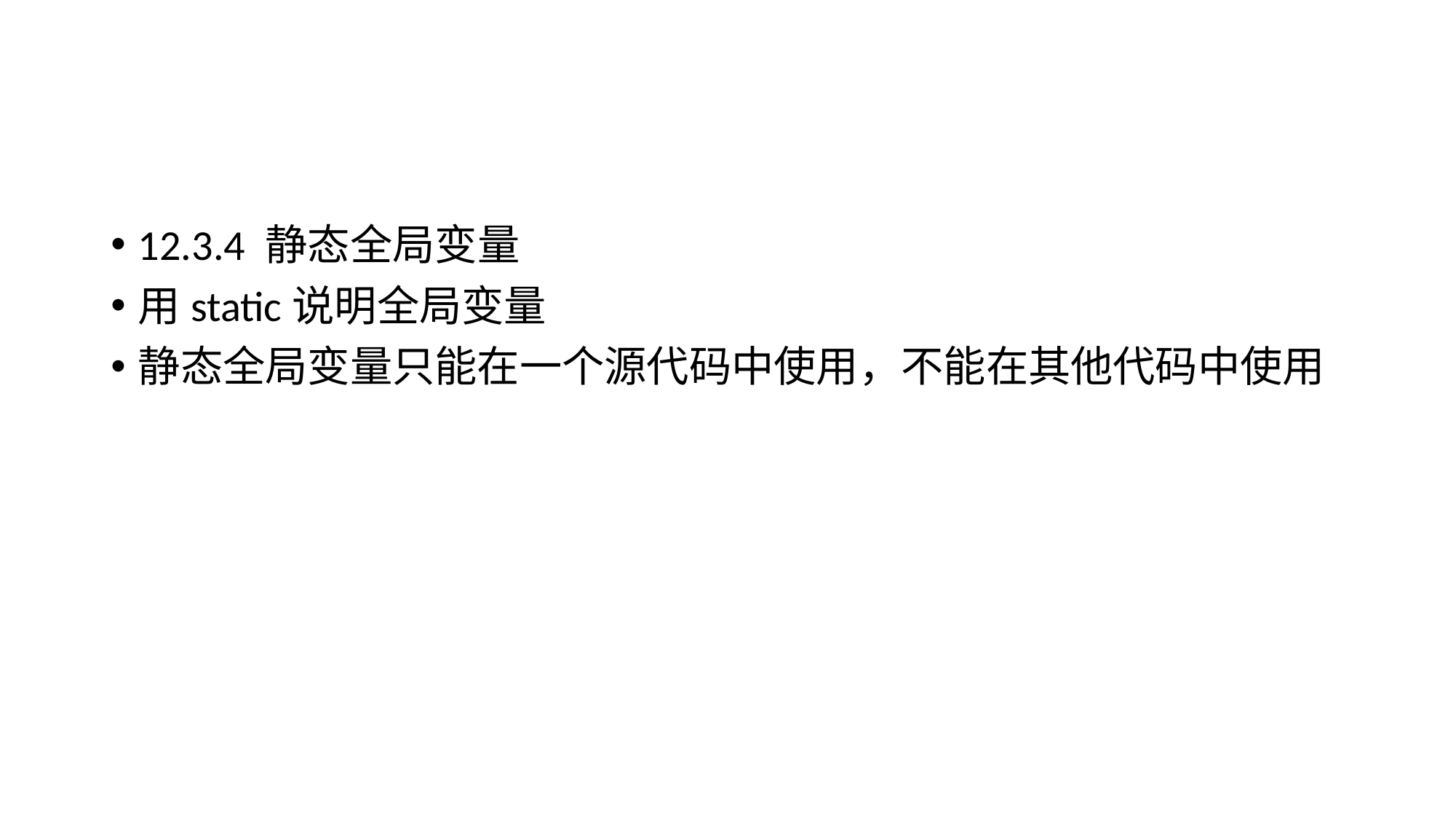

#
12.3.4 静态全局变量
用static说明全局变量
静态全局变量只能在一个源代码中使用，不能在其他代码中使用